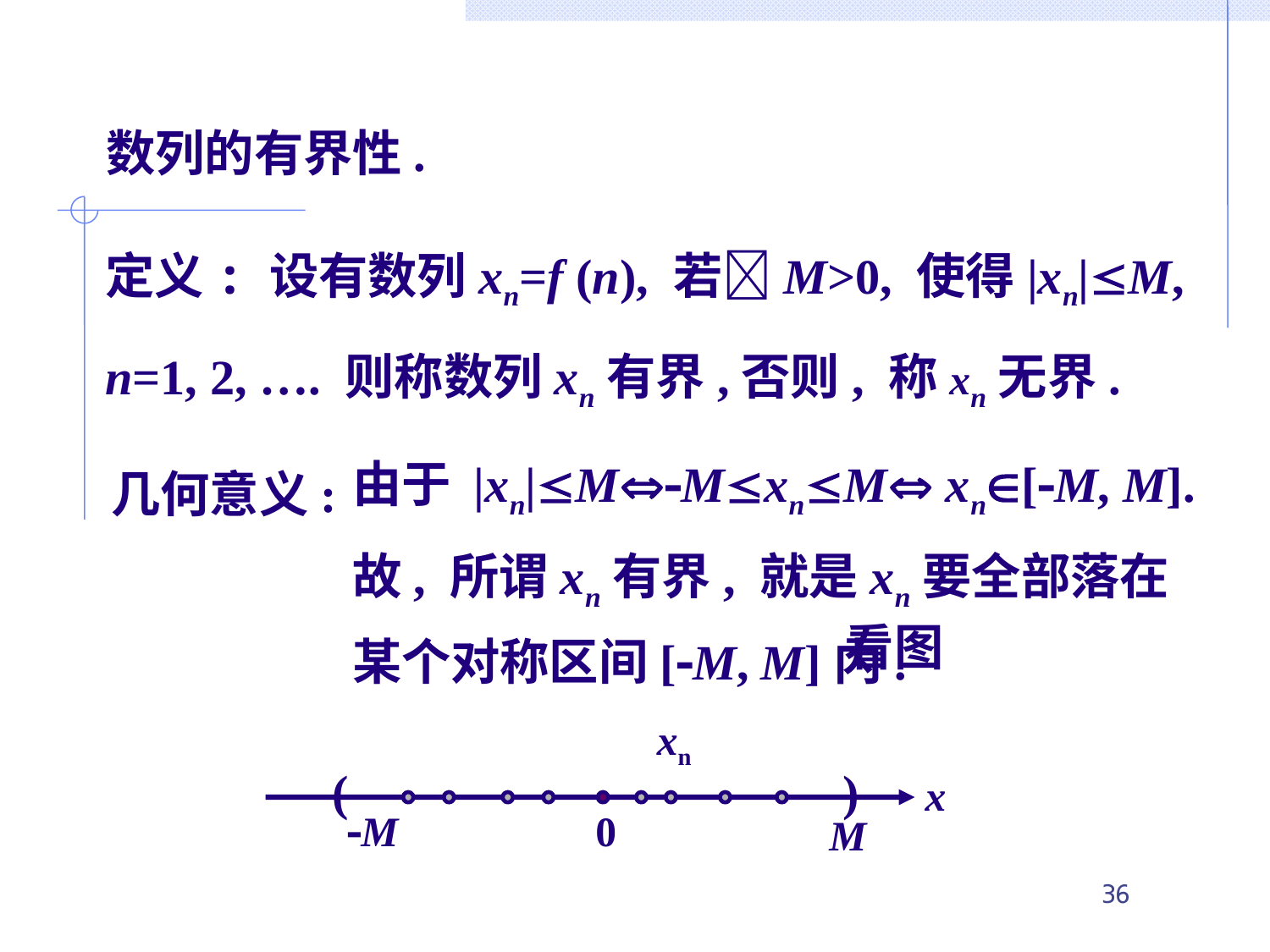

数列的有界性.
定义: 设有数列xn=f (n), 若∃M>0, 使得|xn|≤M, n=1, 2, …. 则称数列xn有界,否则, 称xn无界.
几何意义:
由于 |xn|≤M⇔−M≤xn≤M⇔ xn∈[−M, M].
故, 所谓xn有界, 就是xn要全部落在某个对称区间[−M, M]内.
看图
xn
(
)
x

−M
0
M
36